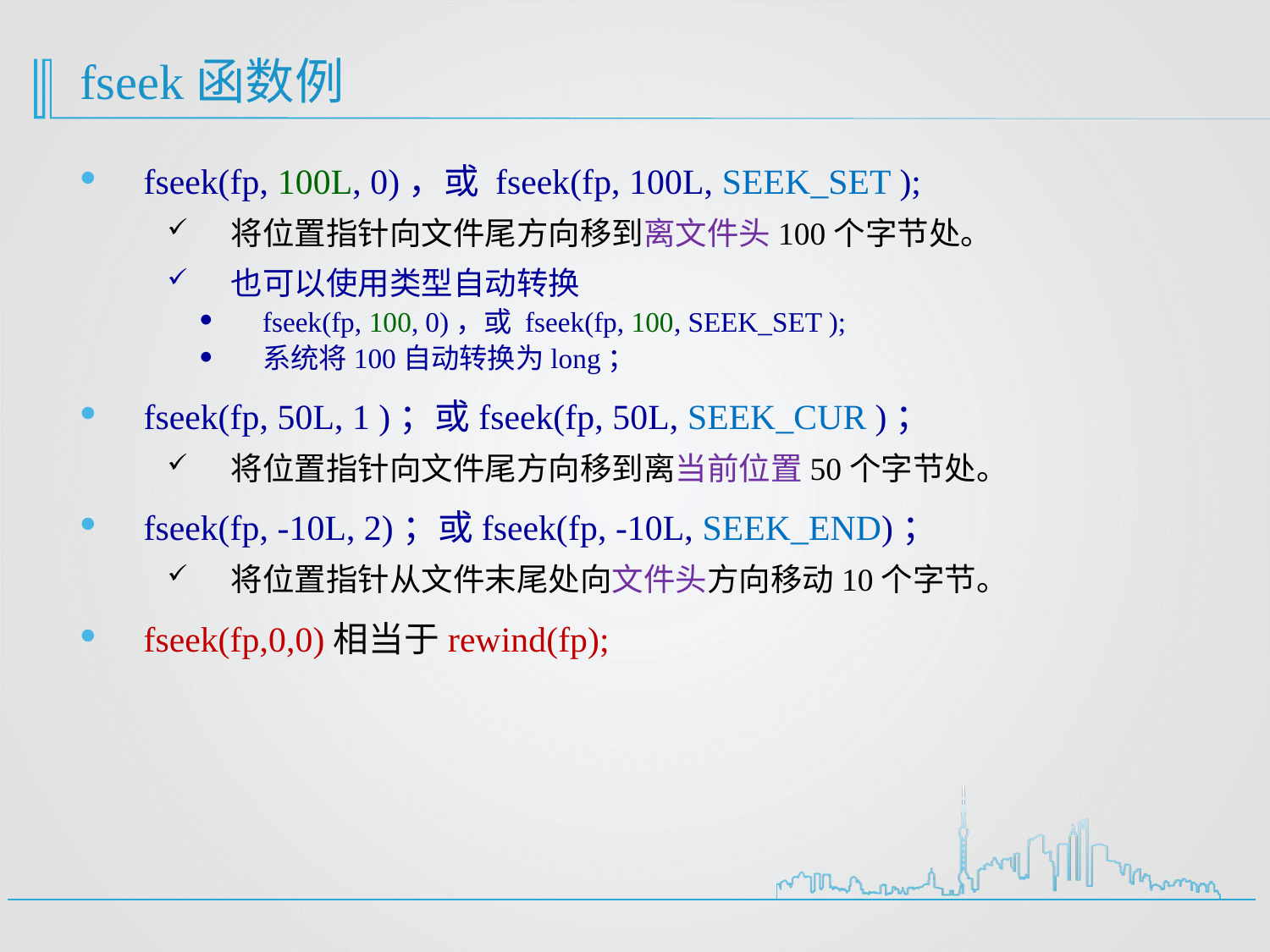

# fseek函数例
fseek(fp, 100L, 0)，或 fseek(fp, 100L, SEEK_SET );
将位置指针向文件尾方向移到离文件头100个字节处。
也可以使用类型自动转换
fseek(fp, 100, 0)，或 fseek(fp, 100, SEEK_SET );
系统将100自动转换为long；
fseek(fp, 50L, 1 )；或fseek(fp, 50L, SEEK_CUR )；
将位置指针向文件尾方向移到离当前位置50个字节处。
fseek(fp, -10L, 2)；或fseek(fp, -10L, SEEK_END)；
将位置指针从文件末尾处向文件头方向移动10个字节。
fseek(fp,0,0)相当于rewind(fp);